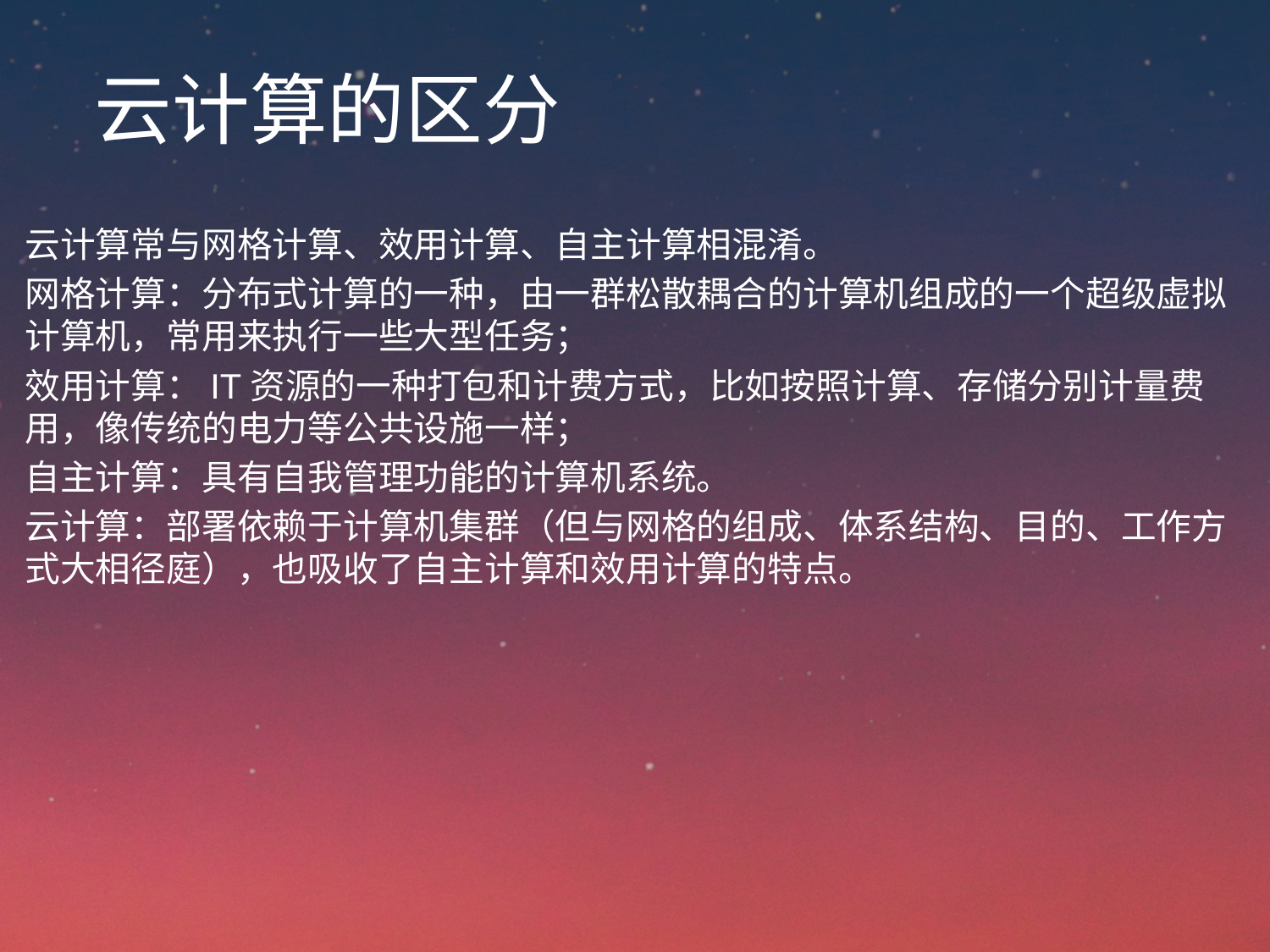

云计算的区分
云计算常与网格计算、效用计算、自主计算相混淆。
网格计算：分布式计算的一种，由一群松散耦合的计算机组成的一个超级虚拟计算机，常用来执行一些大型任务；
效用计算：IT资源的一种打包和计费方式，比如按照计算、存储分别计量费用，像传统的电力等公共设施一样；
自主计算：具有自我管理功能的计算机系统。
云计算：部署依赖于计算机集群（但与网格的组成、体系结构、目的、工作方式大相径庭），也吸收了自主计算和效用计算的特点。